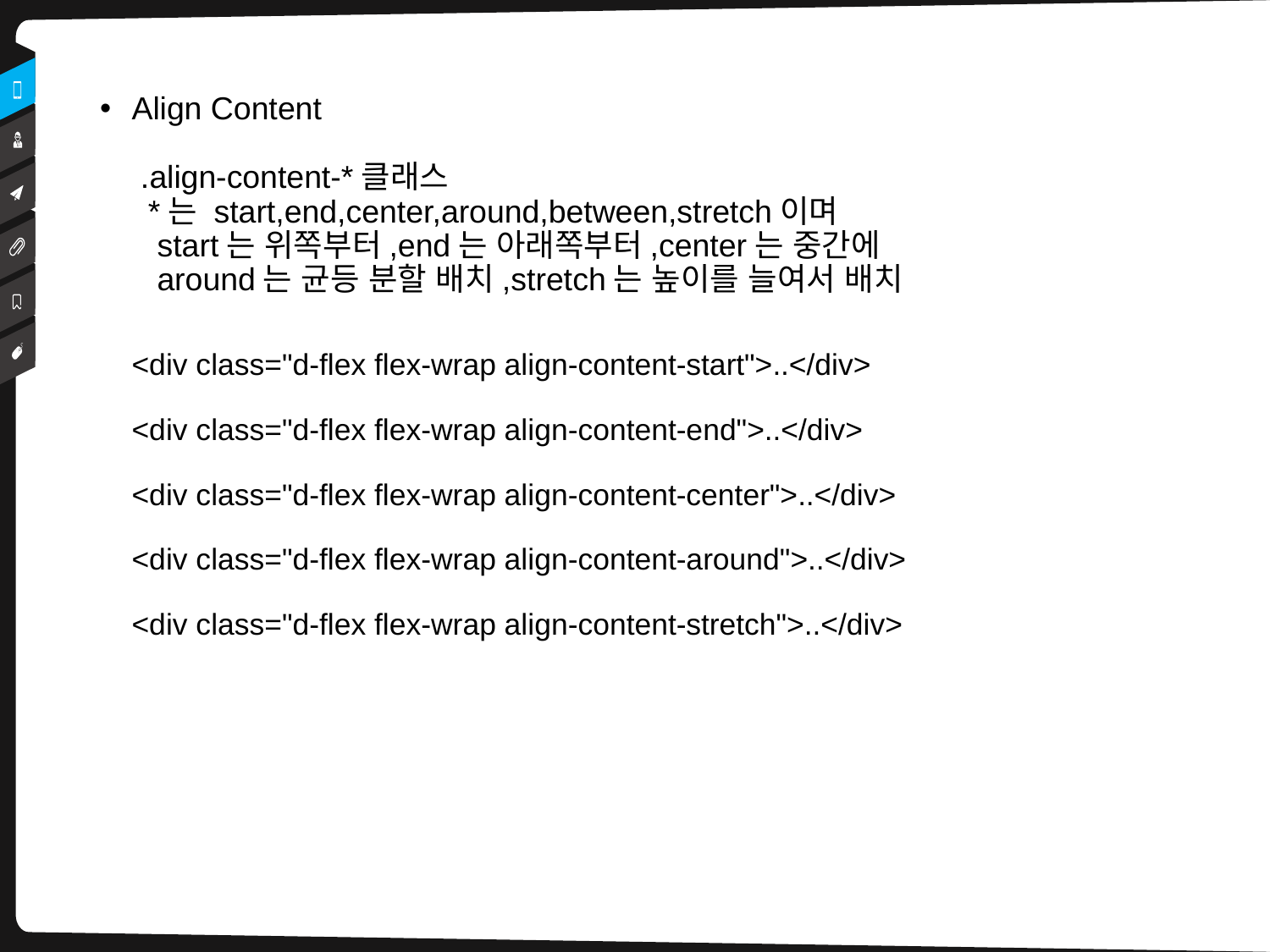

Align Content
 .align-content-*클래스
 *는 start,end,center,around,between,stretch이며
  start는 위쪽부터,end는 아래쪽부터,center는 중간에
  around는 균등 분할 배치,stretch는 높이를 늘여서 배치
<div class="d-flex flex-wrap align-content-start">..</div>
<div class="d-flex flex-wrap align-content-end">..</div>
<div class="d-flex flex-wrap align-content-center">..</div>
<div class="d-flex flex-wrap align-content-around">..</div>
<div class="d-flex flex-wrap align-content-stretch">..</div>